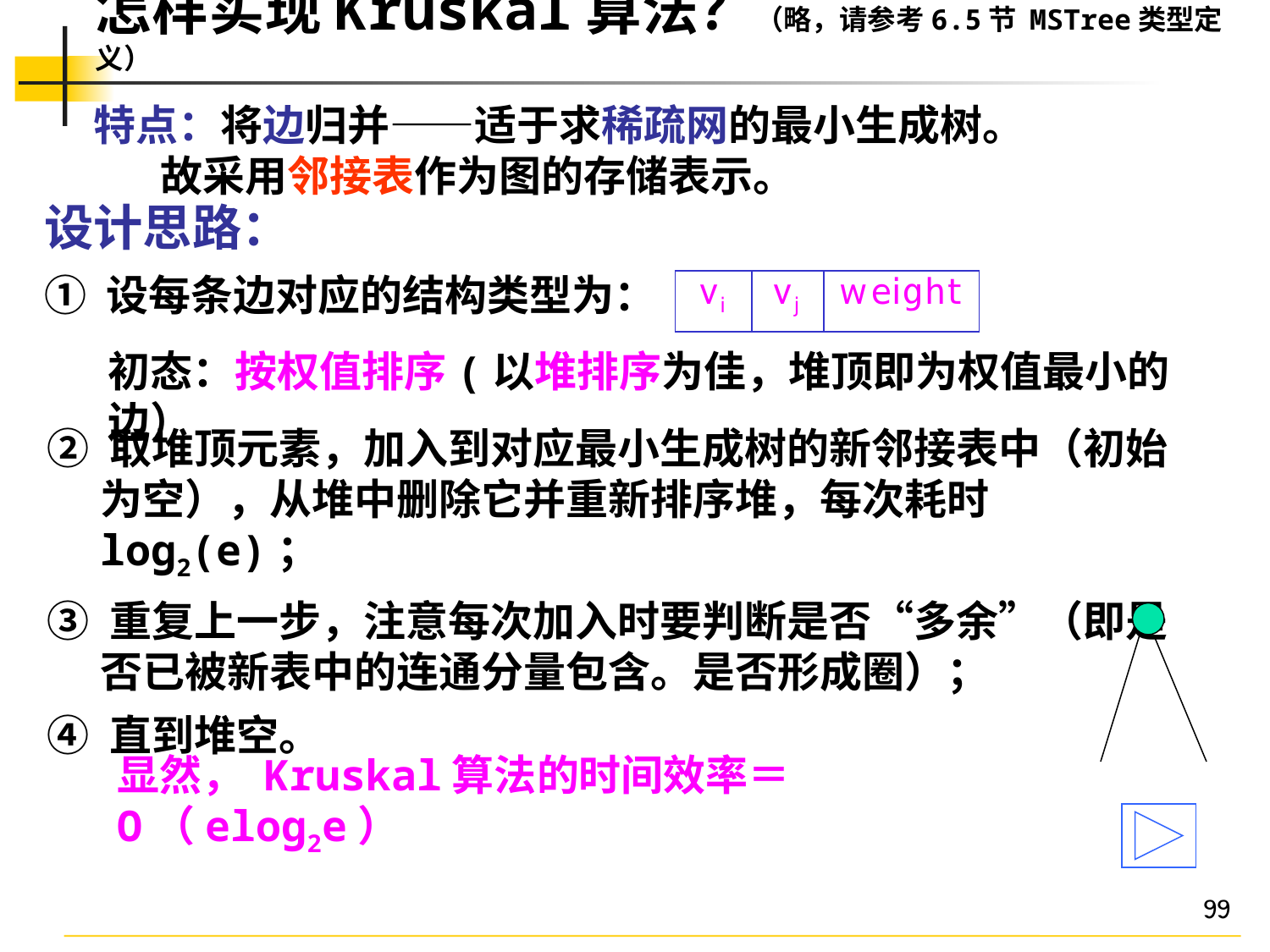

# 怎样实现Kruskal算法？（略，请参考6.5节 MSTree类型定义）
特点：将边归并——适于求稀疏网的最小生成树。
      故采用邻接表作为图的存储表示。
设计思路：
① 设每条边对应的结构类型为：
| vi | vj | weight |
| --- | --- | --- |
初态：按权值排序(以堆排序为佳，堆顶即为权值最小的边）
② 取堆顶元素，加入到对应最小生成树的新邻接表中（初始为空），从堆中删除它并重新排序堆，每次耗时log2(e)；
③ 重复上一步，注意每次加入时要判断是否“多余”（即是否已被新表中的连通分量包含。是否形成圈）；
④ 直到堆空。

显然， Kruskal算法的时间效率＝O（elog2e）

99